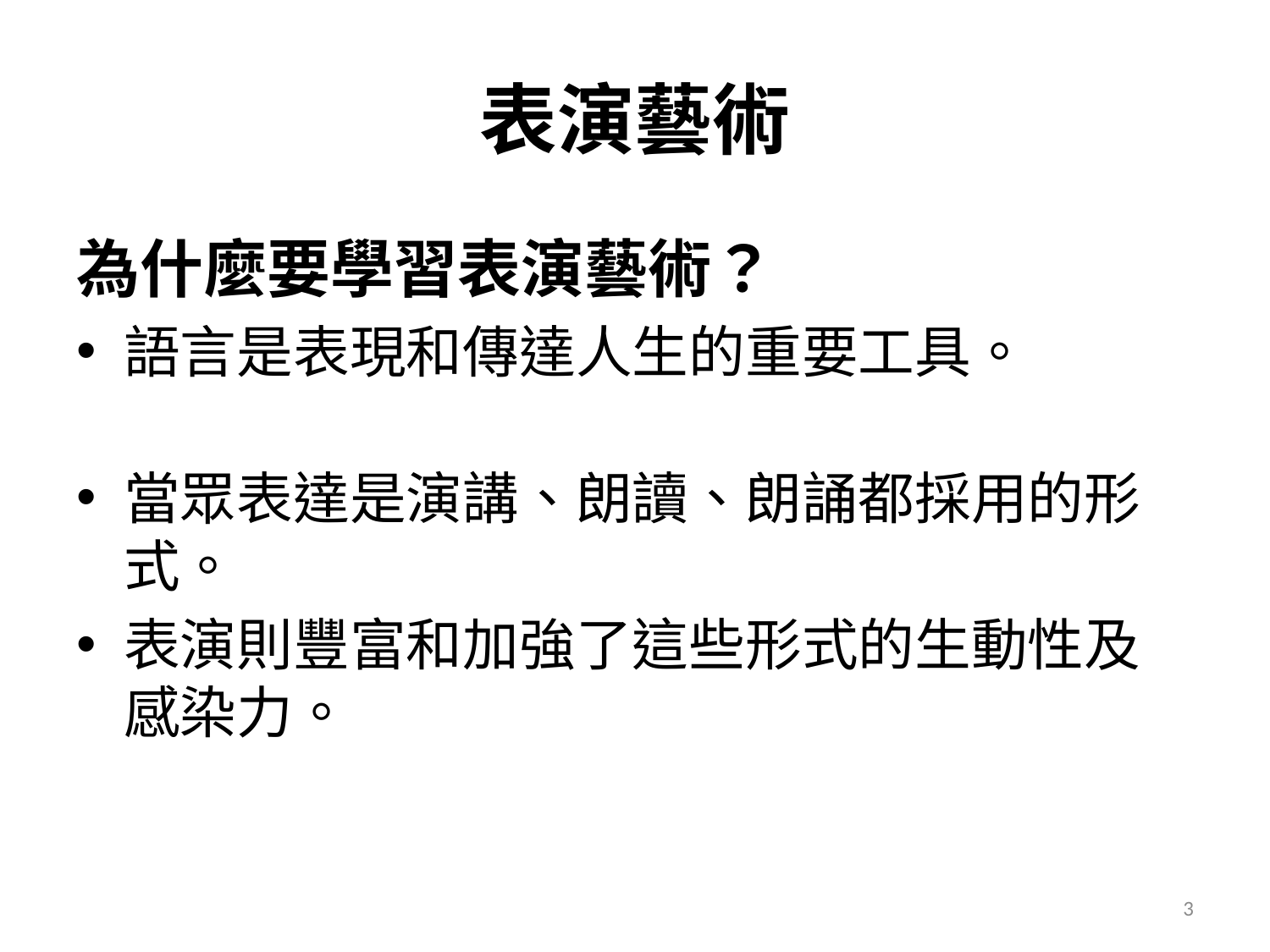

# 表演藝術
為什麼要學習表演藝術？
語言是表現和傳達人生的重要工具。
當眾表達是演講、朗讀、朗誦都採用的形式。
表演則豐富和加強了這些形式的生動性及感染力。

3